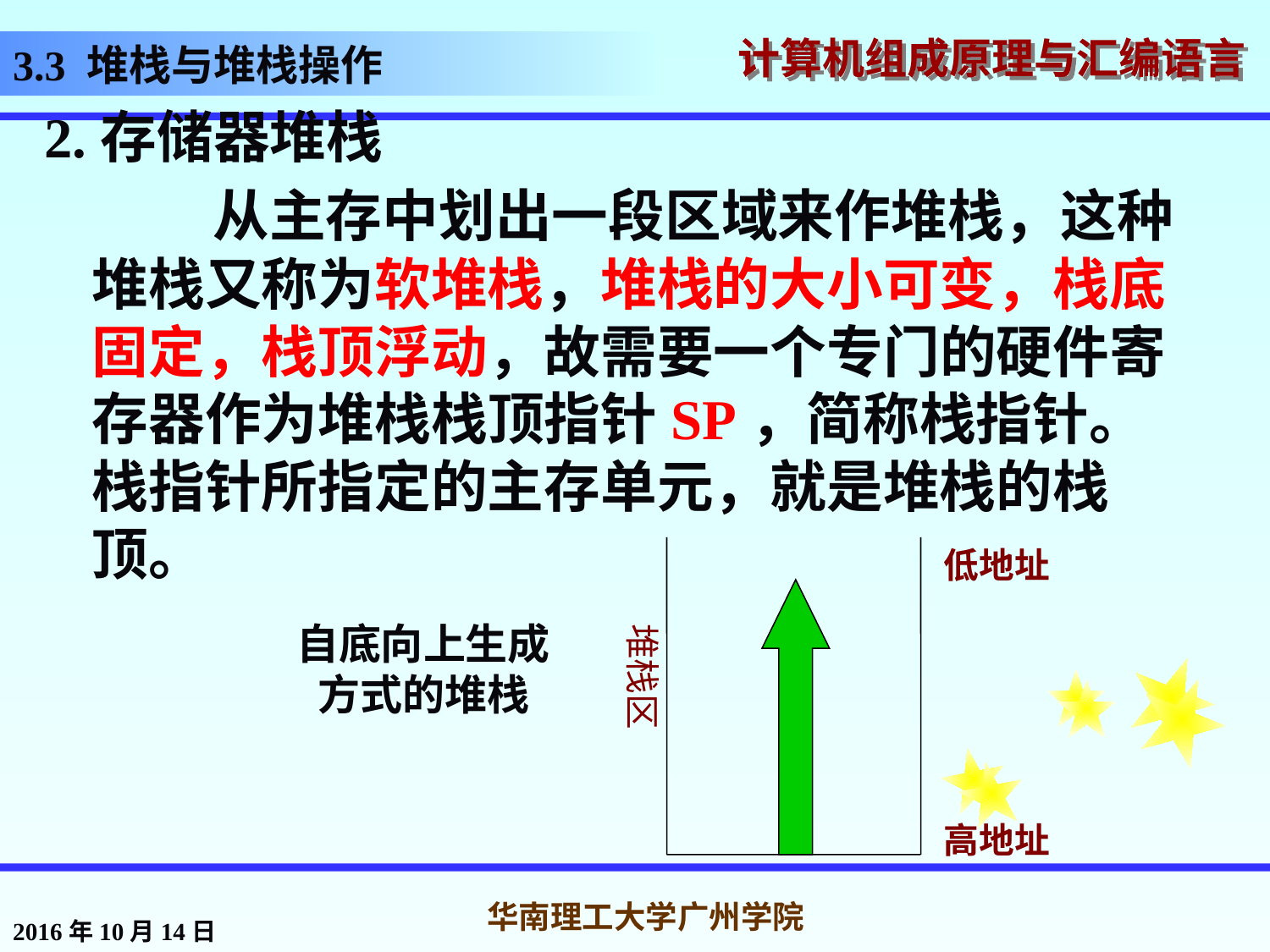

3.3 堆栈与堆栈操作
2.存储器堆栈
            从主存中划出一段区域来作堆栈，这种堆栈又称为软堆栈，堆栈的大小可变，栈底固定，栈顶浮动，故需要一个专门的硬件寄存器作为堆栈栈顶指针SP，简称栈指针。栈指针所指定的主存单元，就是堆栈的栈顶。

低地址
堆栈区
高地址

自底向上生成
方式的堆栈
2016年10月14日
华南理工大学广州学院